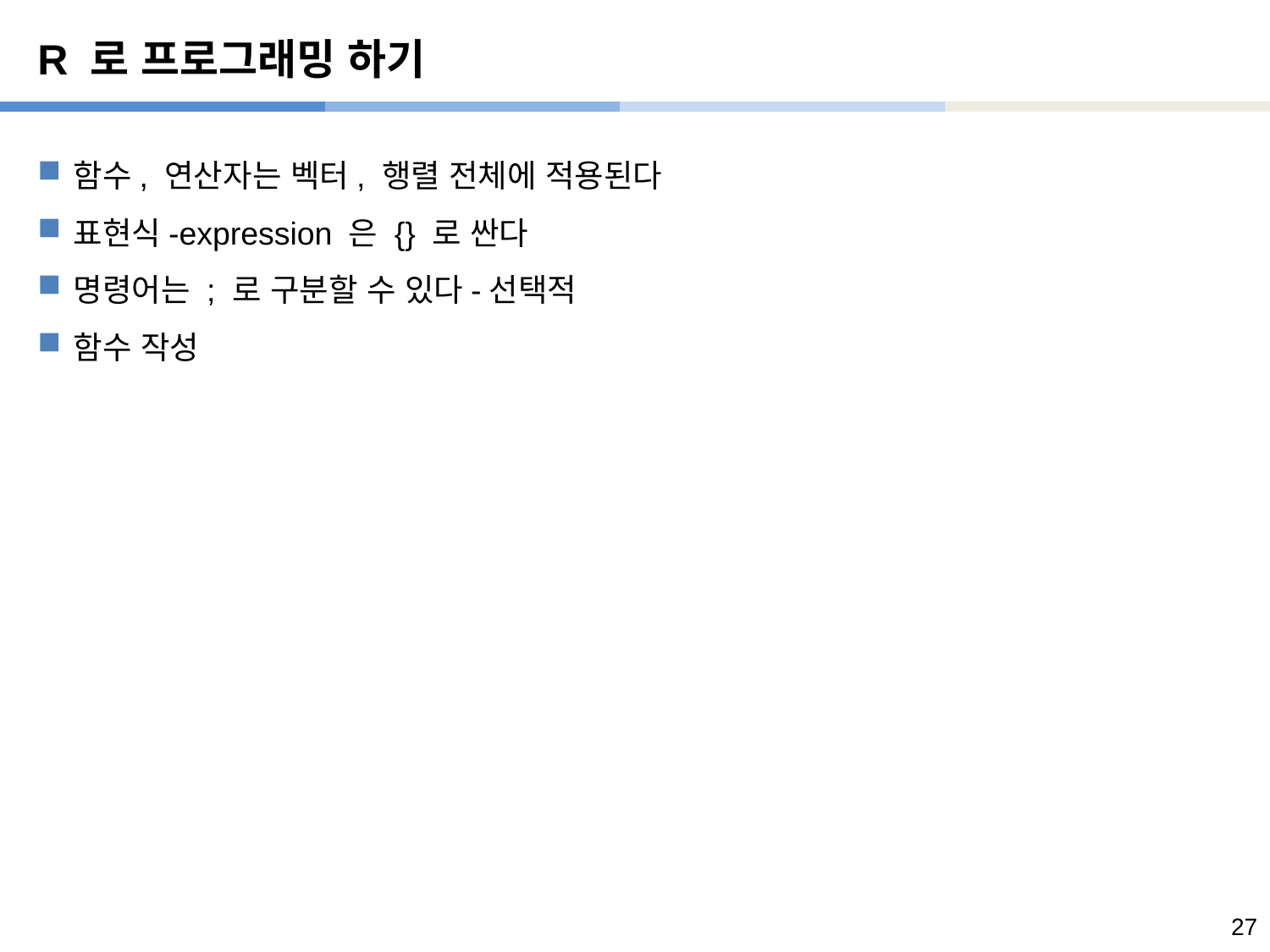

# R 로 프로그래밍 하기
함수, 연산자는 벡터, 행렬 전체에 적용된다
표현식-expression 은 {} 로 싼다
명령어는 ; 로 구분할 수 있다-선택적
함수 작성